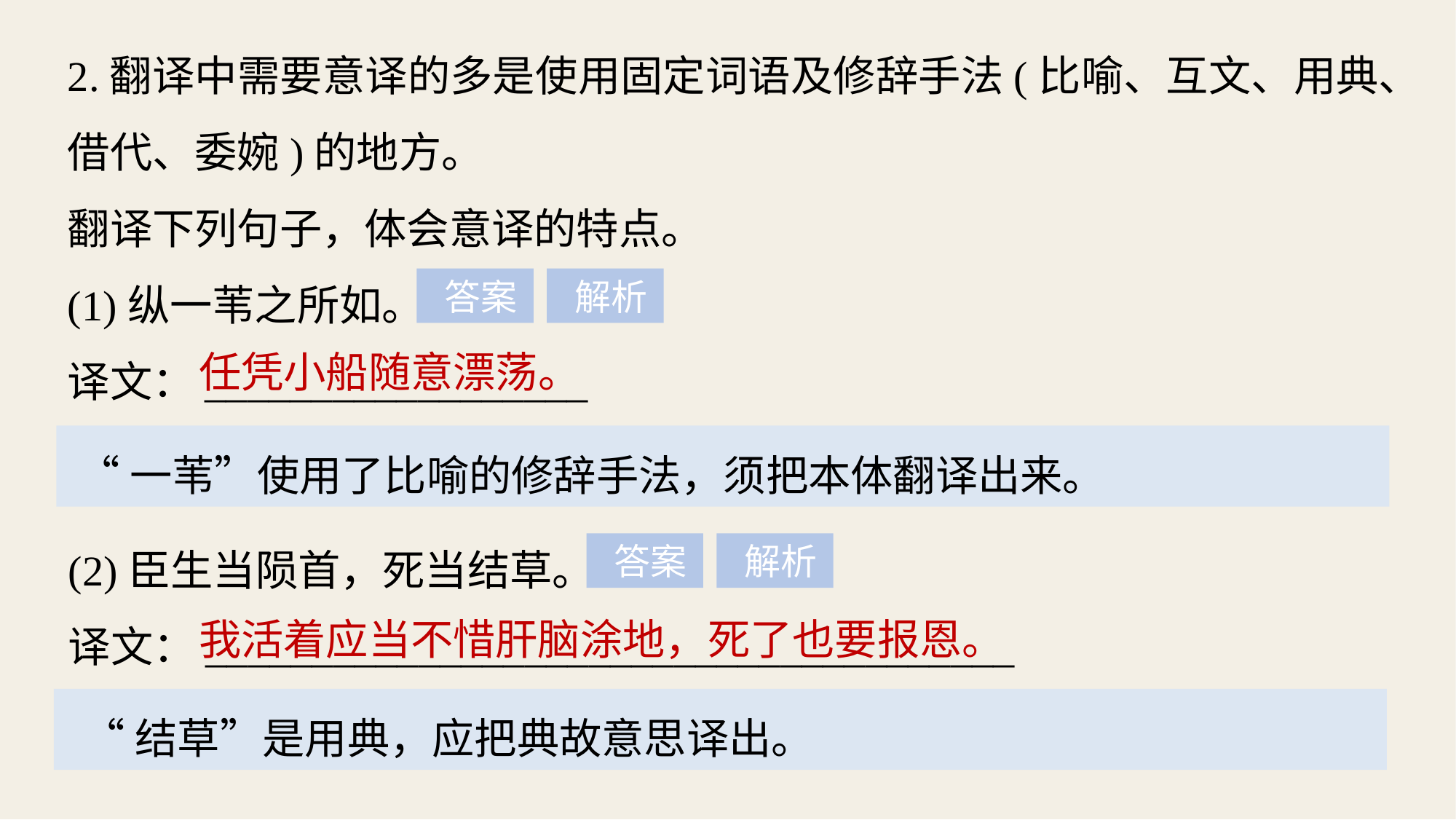

2.翻译中需要意译的多是使用固定词语及修辞手法(比喻、互文、用典、借代、委婉)的地方。
翻译下列句子，体会意译的特点。
(1)纵一苇之所如。
译文：__________________
 答案
 解析
任凭小船随意漂荡。
“一苇”使用了比喻的修辞手法，须把本体翻译出来。

(2)臣生当陨首，死当结草。
译文：______________________________________
 答案
 解析
我活着应当不惜肝脑涂地，死了也要报恩。
“结草”是用典，应把典故意思译出。